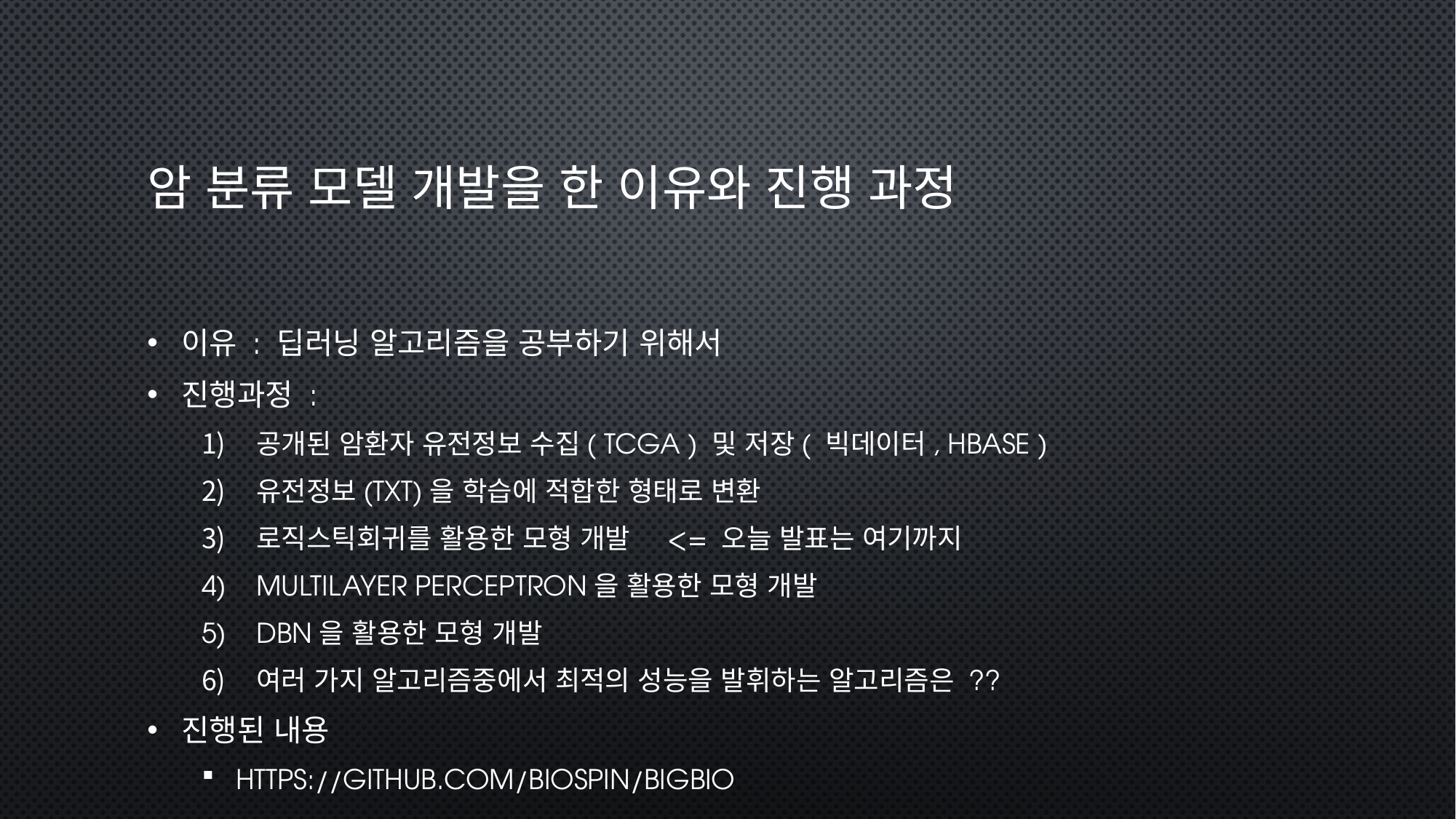

# 암 분류 모델 개발을 한 이유와 진행 과정
이유 : 딥러닝 알고리즘을 공부하기 위해서
진행과정 :
공개된 암환자 유전정보 수집( TCGA ) 및 저장( 빅데이터, HBASE )
유전정보(txt)을 학습에 적합한 형태로 변환
로직스틱회귀를 활용한 모형 개발    <= 오늘 발표는 여기까지
Multilayer Perceptron을 활용한 모형 개발
DBN을 활용한 모형 개발
여러 가지 알고리즘중에서 최적의 성능을 발휘하는 알고리즘은 ??
진행된 내용
https://github.com/biospin/BigBio